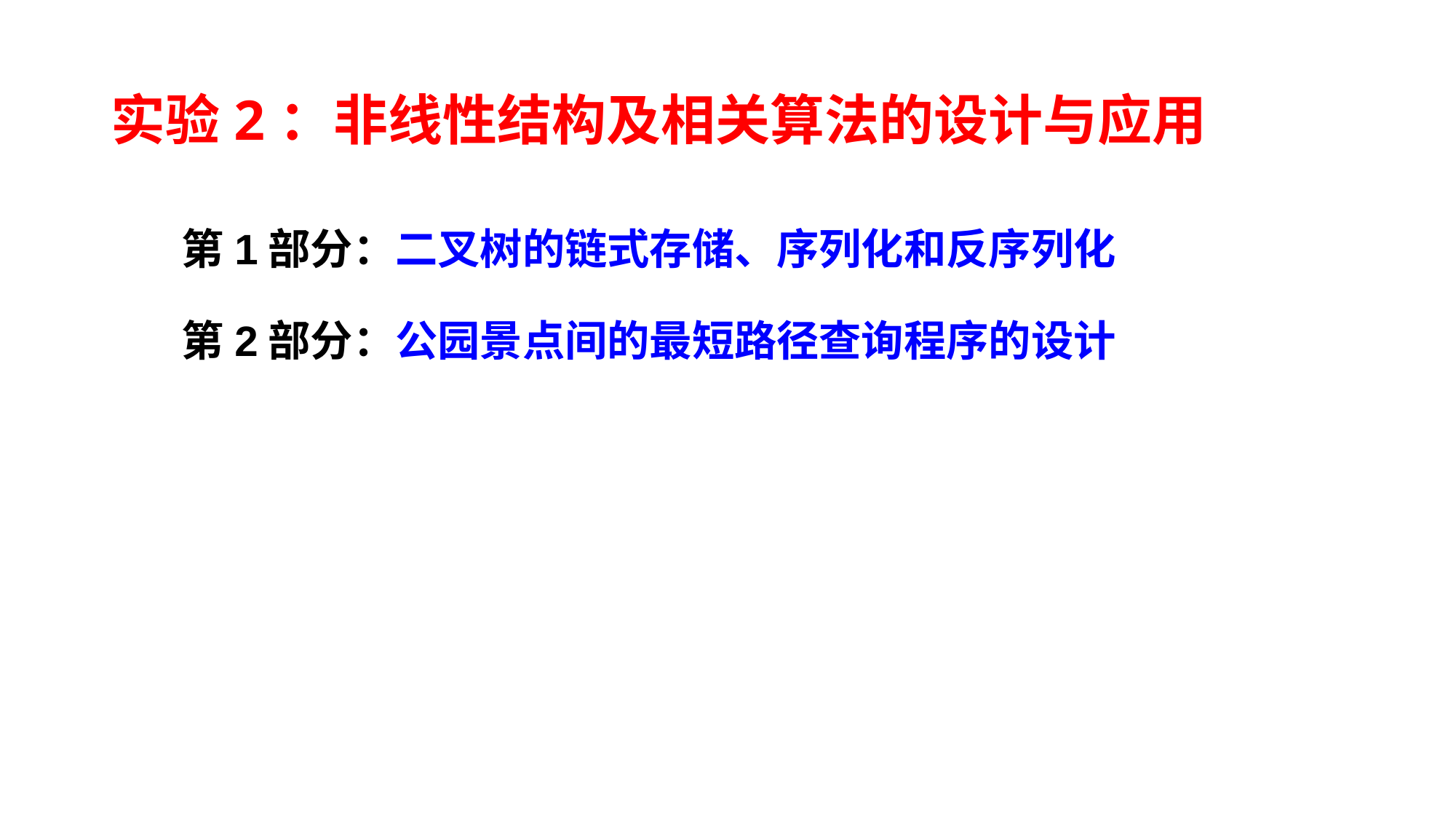

# 实验2：非线性结构及相关算法的设计与应用
        第1部分：二叉树的链式存储、序列化和反序列化
        第2部分：公园景点间的最短路径查询程序的设计